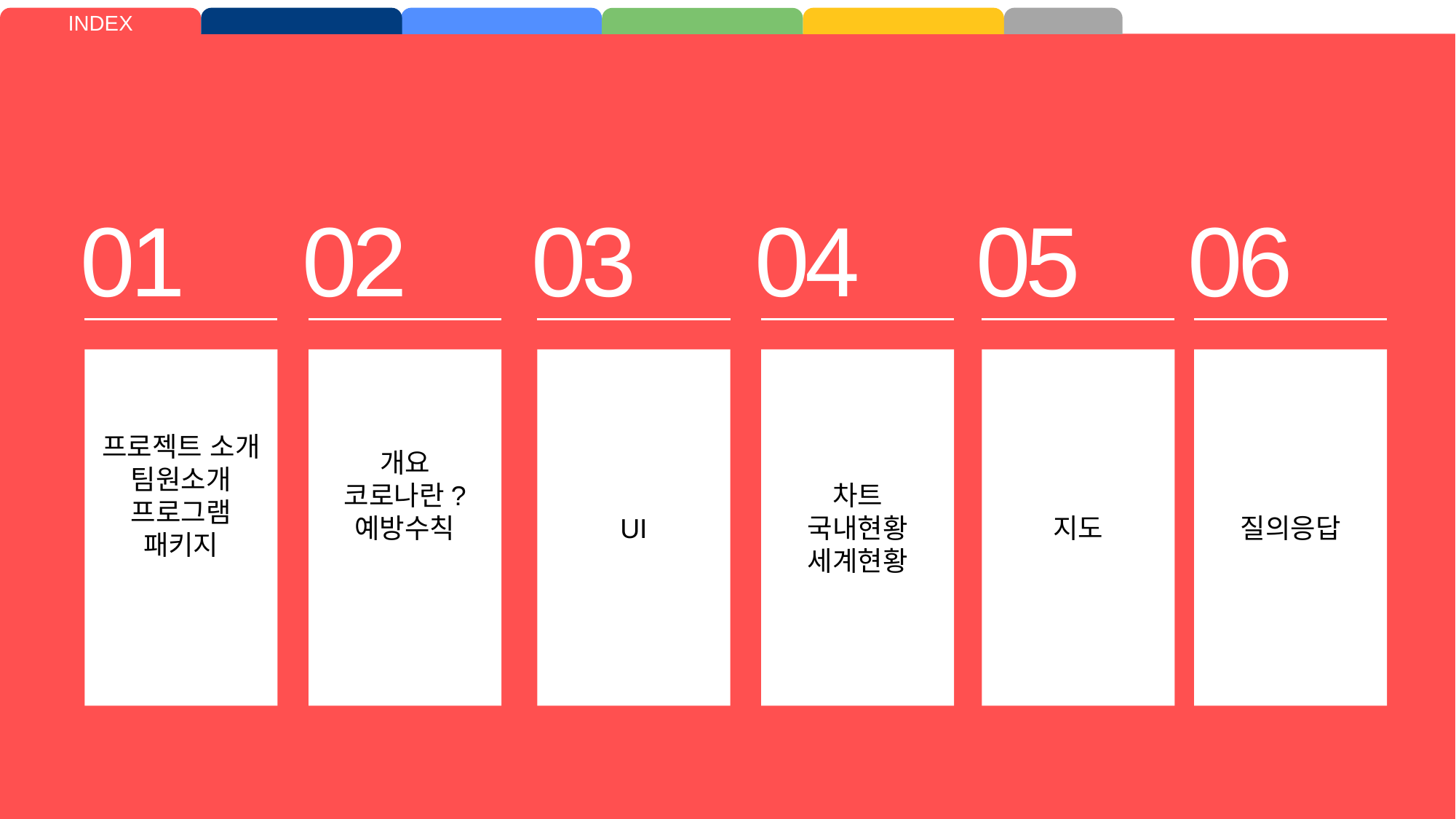

INDEX

01
프로젝트 소개
팀원소개
프로그램
패키지

02
개요
코로나란?
예방수칙

03
UI
04
차트
국내현황
세계현황
05
지도
06
질의응답